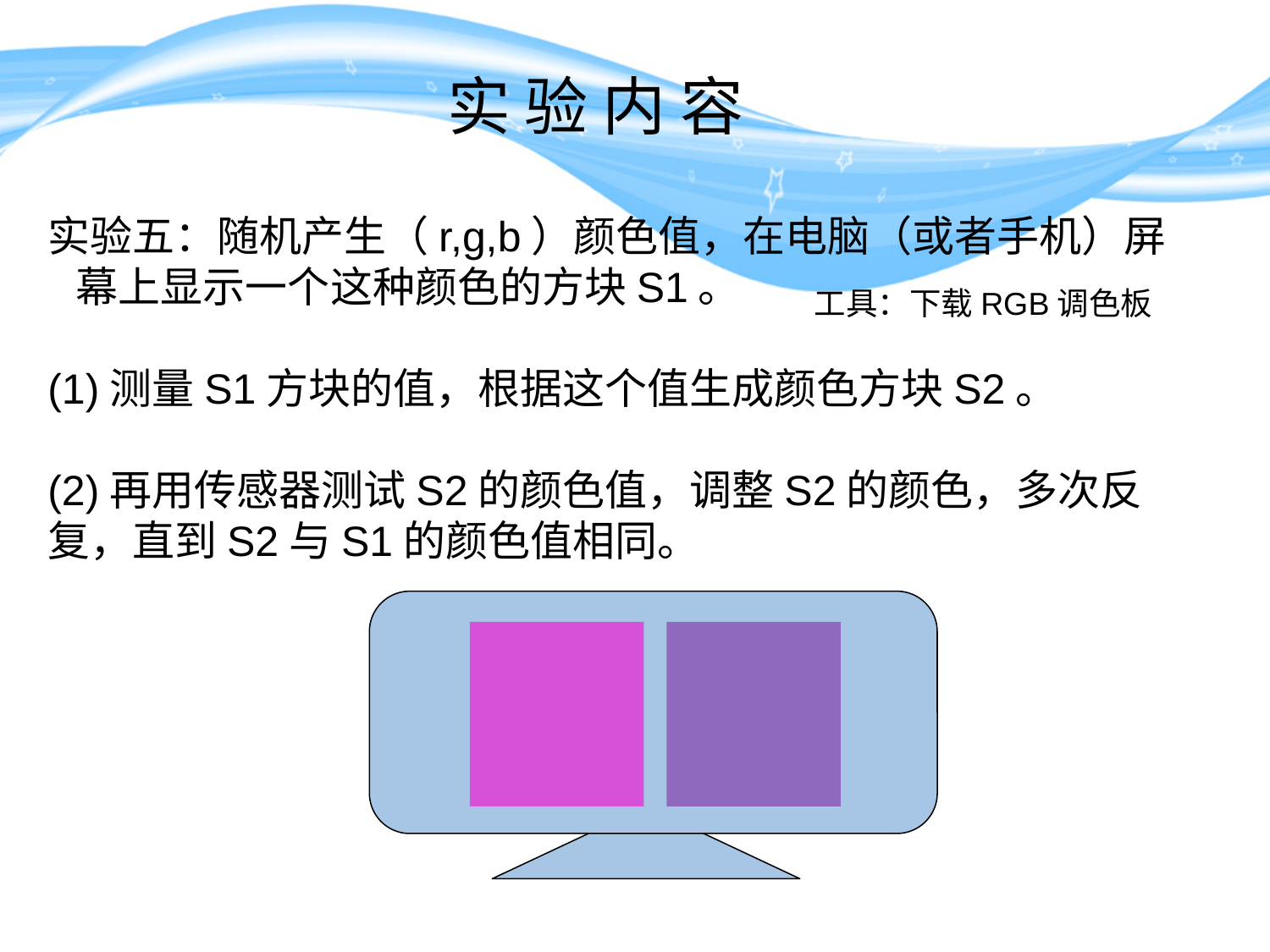

实 验 内 容
实验五：随机产生（r,g,b）颜色值，在电脑（或者手机）屏	    幕上显示一个这种颜色的方块S1。

(1)测量S1方块的值，根据这个值生成颜色方块S2。

(2)再用传感器测试S2的颜色值，调整S2的颜色，多次反复，直到S2与S1的颜色值相同。

工具：下载RGB调色板